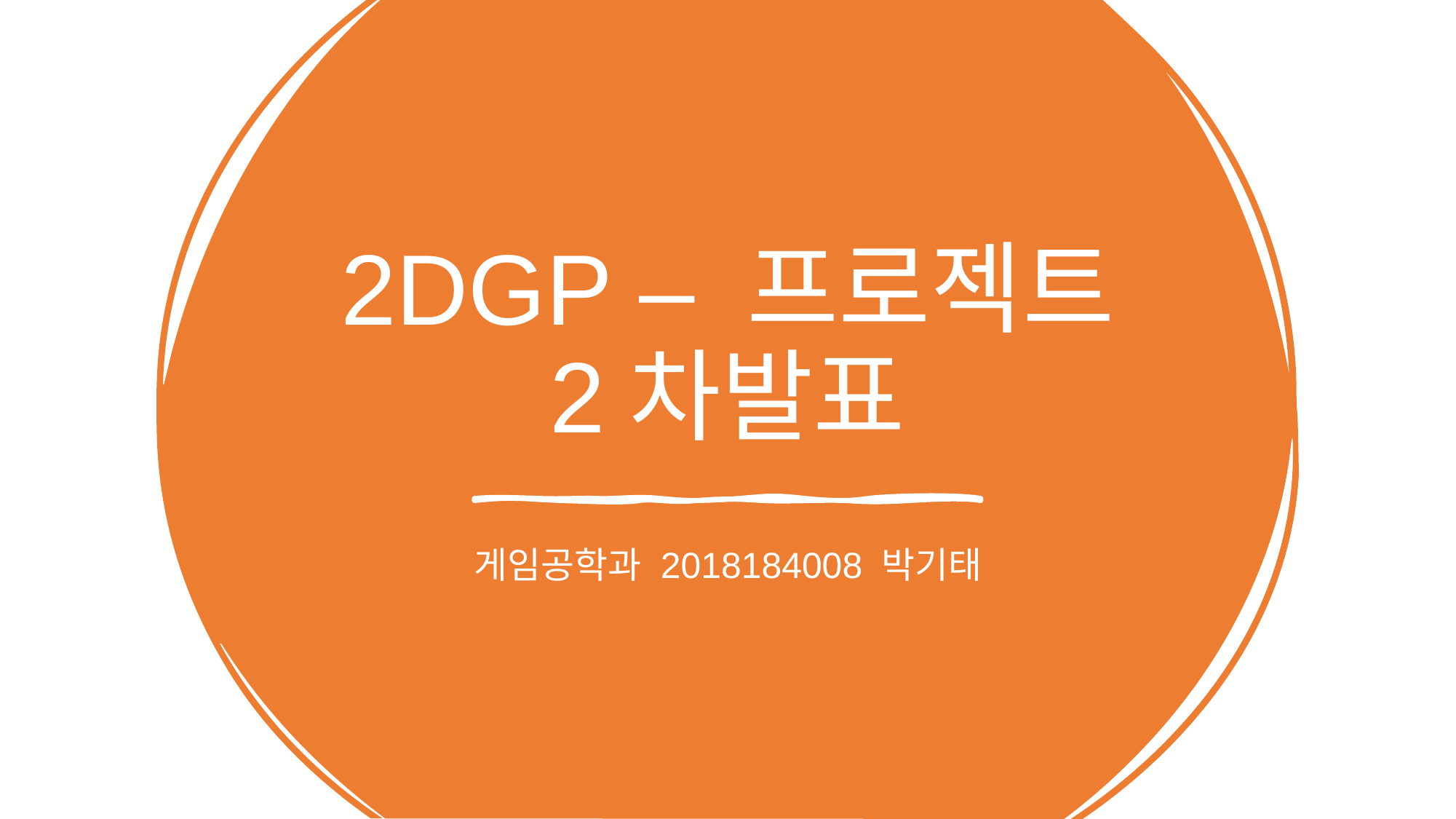

# 2DGP – 프로젝트 2차발표

게임공학과 2018184008 박기태